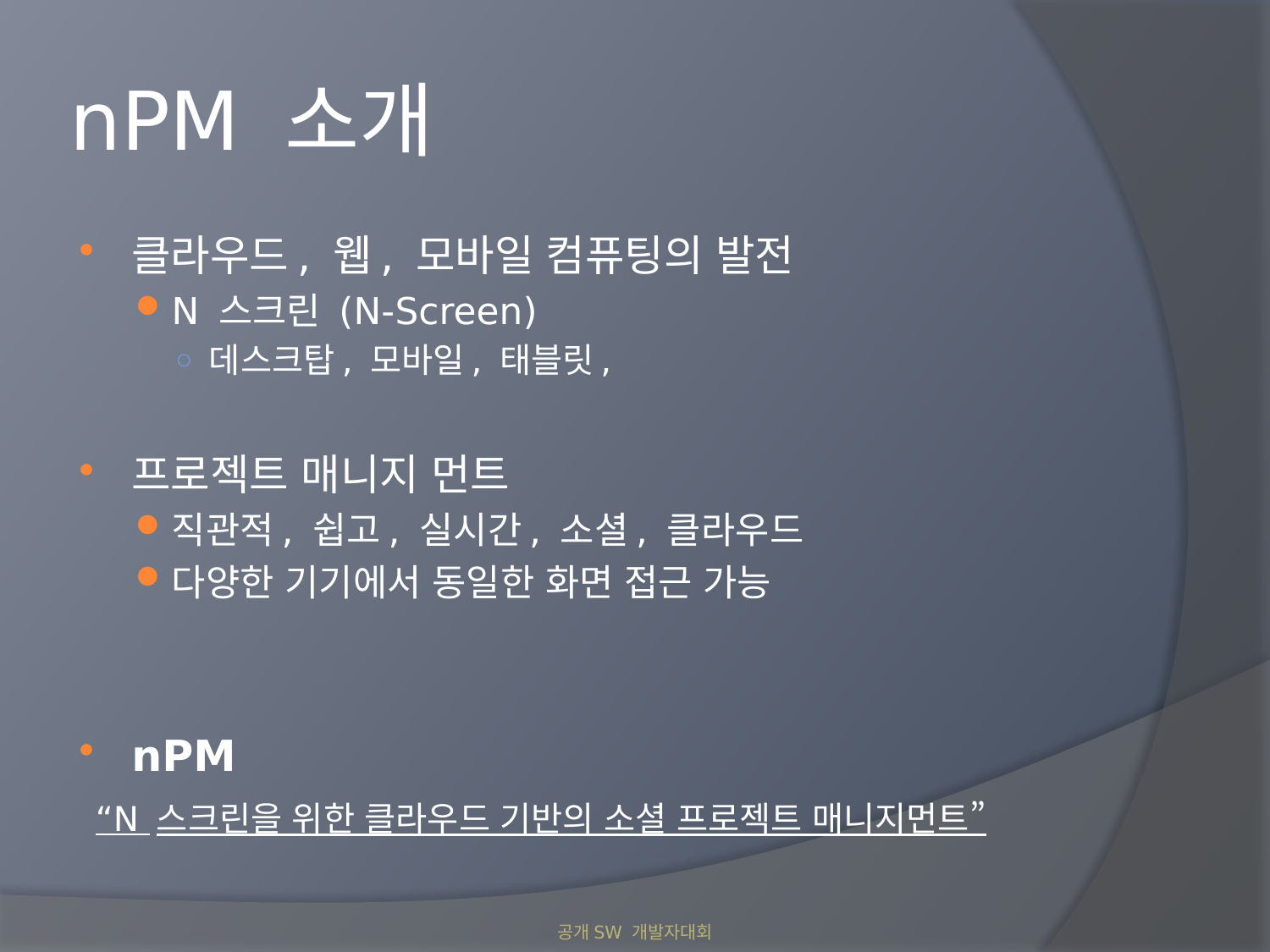

# nPM 소개
클라우드, 웹, 모바일 컴퓨팅의 발전
N 스크린 (N-Screen)
데스크탑, 모바일, 태블릿,

프로젝트 매니지 먼트
직관적, 쉽고, 실시간, 소셜, 클라우드
다양한 기기에서 동일한 화면 접근 가능

nPM
 “N 스크린을 위한 클라우드 기반의 소셜 프로젝트 매니지먼트”

공개SW 개발자대회